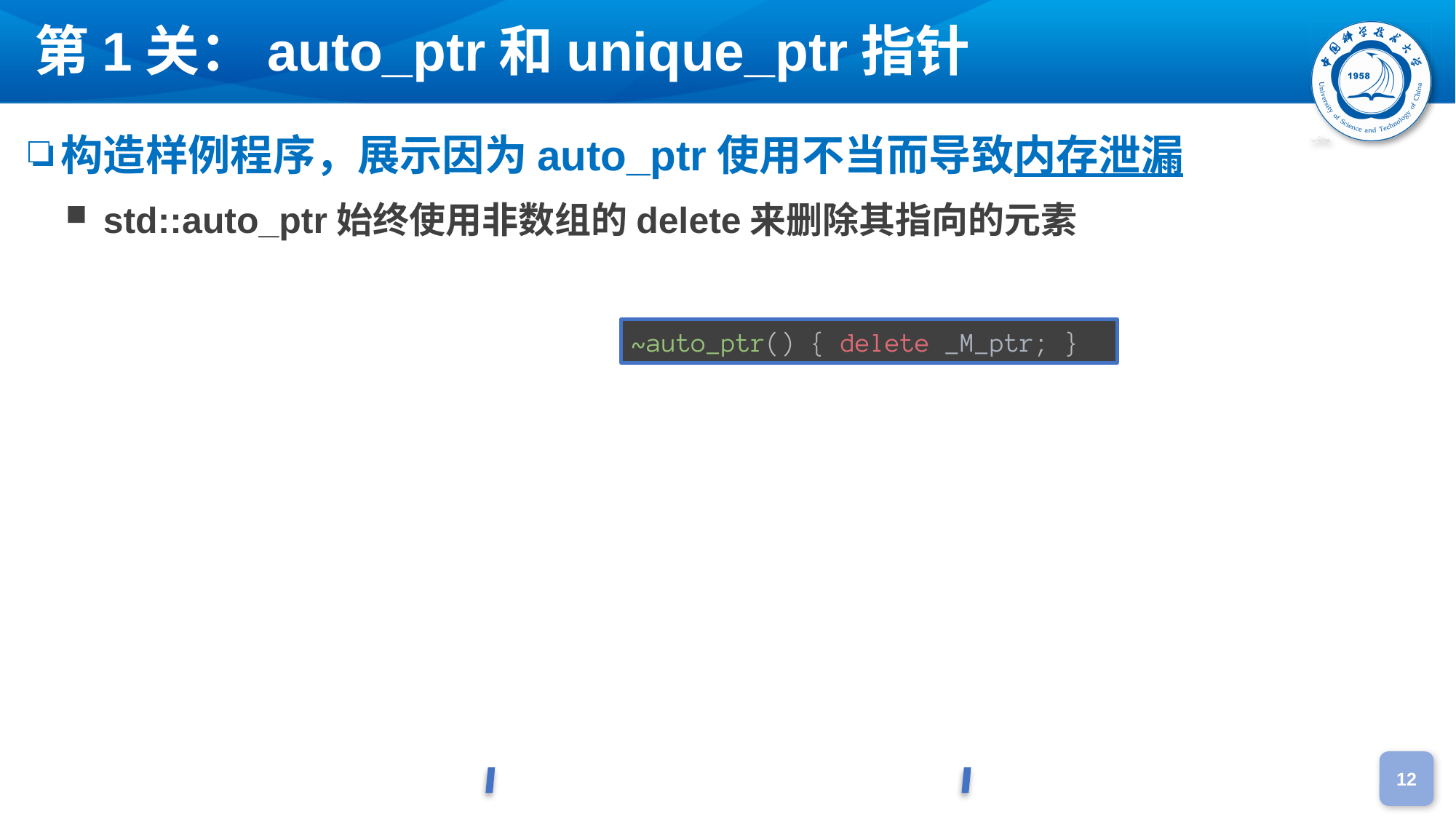

# 第1关：auto_ptr和unique_ptr指针
构造样例程序，展示因为auto_ptr使用不当而导致内存泄漏
std::auto_ptr始终使用非数组的delete来删除其指向的元素
~auto_ptr() { delete _M_ptr; }